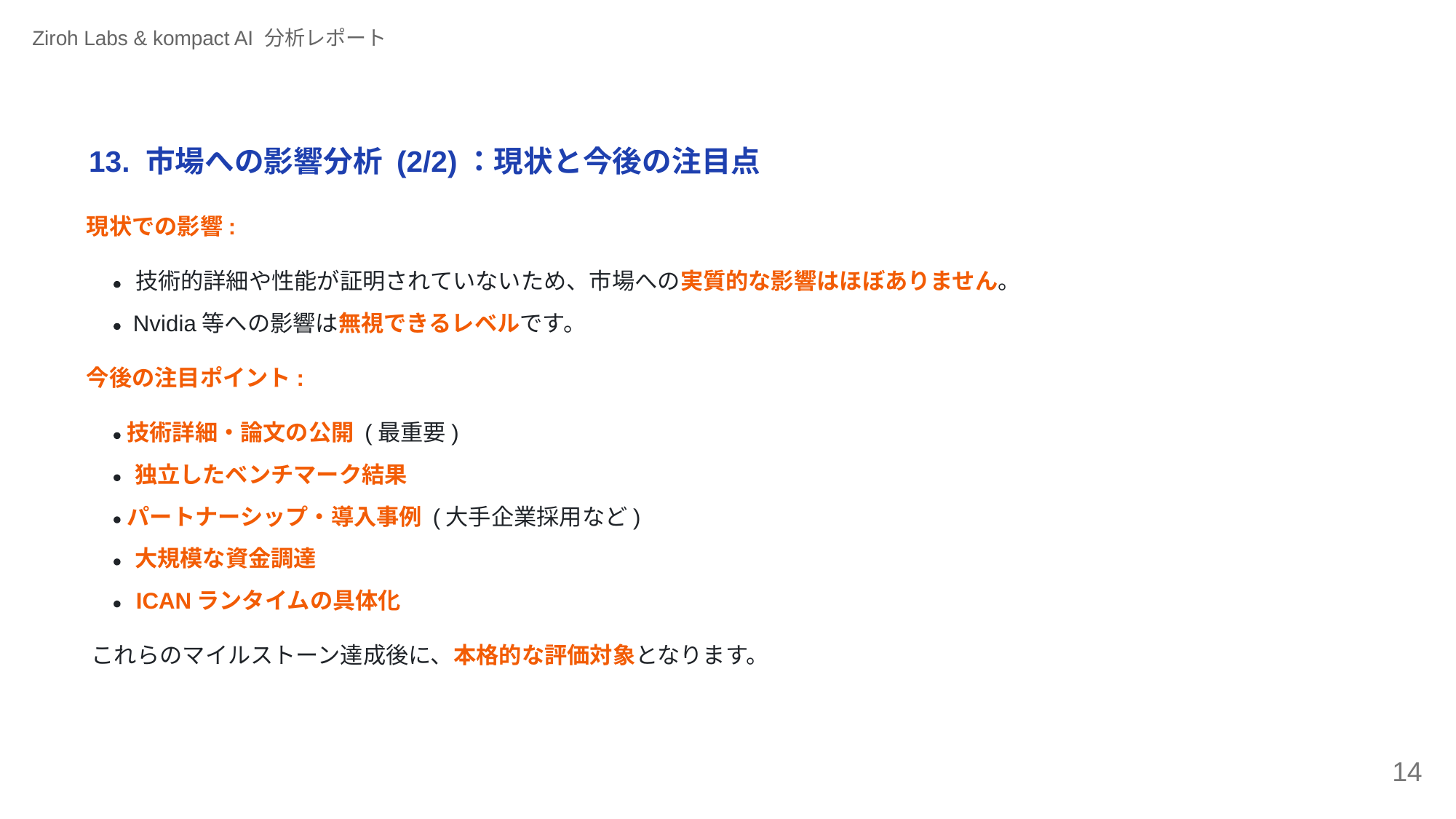

Ziroh Labs & kompact AI 分析レポート
13. 市場への影響分析 (2/2)：現状と今後の注⽬点
現状での影響:
技術的詳細や性能が証明されていないため、市場への実質的な影響はほぼありません。

Nvidia等への影響は無視できるレベルです。

今後の注⽬ポイント:
技術詳細・論⽂の公開 (最重要)

独⽴したベンチマーク結果

パートナーシップ・導⼊事例 (⼤⼿企業採⽤など)

⼤規模な資⾦調達

ICANランタイムの具体化

これらのマイルストーン達成後に、本格的な評価対象となります。
14